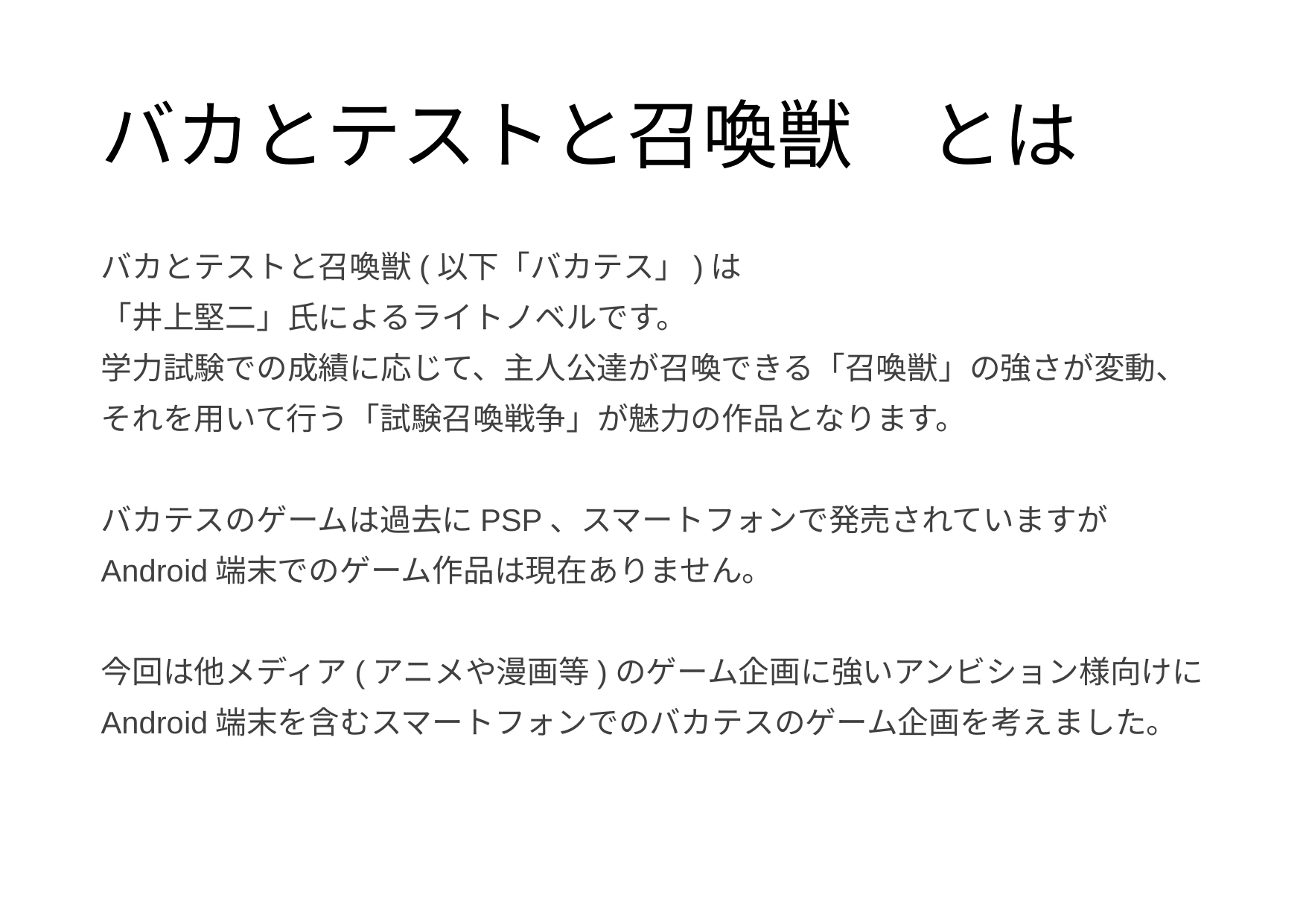

# バカとテストと召喚獣　とは
バカとテストと召喚獣(以下「バカテス」)は
「井上堅二」氏によるライトノベルです。
学力試験での成績に応じて、主人公達が召喚できる「召喚獣」の強さが変動、
それを用いて行う「試験召喚戦争」が魅力の作品となります。

バカテスのゲームは過去にPSP、スマートフォンで発売されていますが
Android端末でのゲーム作品は現在ありません。

今回は他メディア(アニメや漫画等)のゲーム企画に強いアンビション様向けに
Android端末を含むスマートフォンでのバカテスのゲーム企画を考えました。